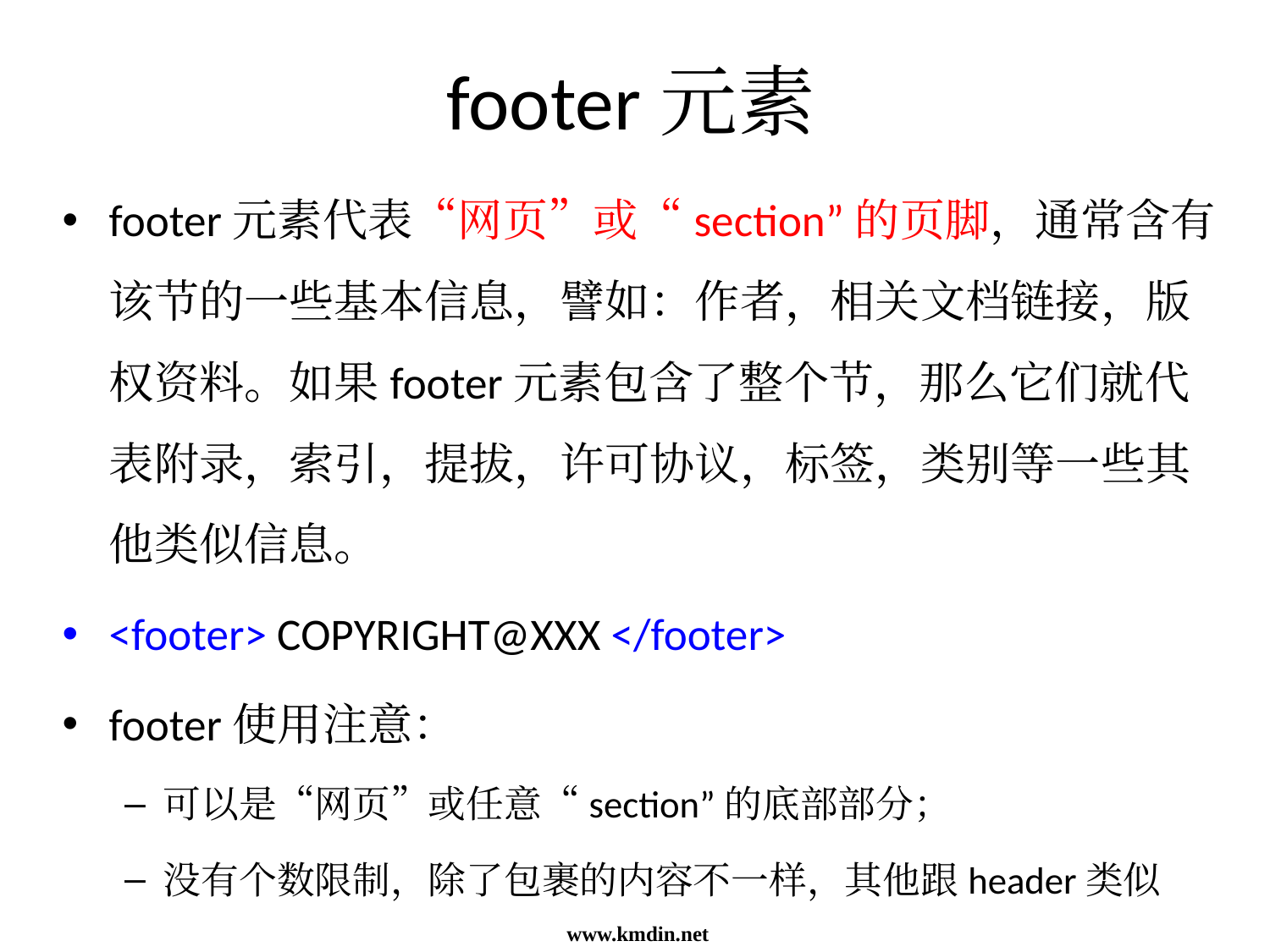

# footer元素
footer元素代表“网页”或“section”的页脚，通常含有该节的一些基本信息，譬如：作者，相关文档链接，版权资料。如果footer元素包含了整个节，那么它们就代表附录，索引，提拔，许可协议，标签，类别等一些其他类似信息。
<footer> COPYRIGHT@XXX </footer>
footer使用注意：
可以是“网页”或任意“section”的底部部分；
没有个数限制，除了包裹的内容不一样，其他跟header类似